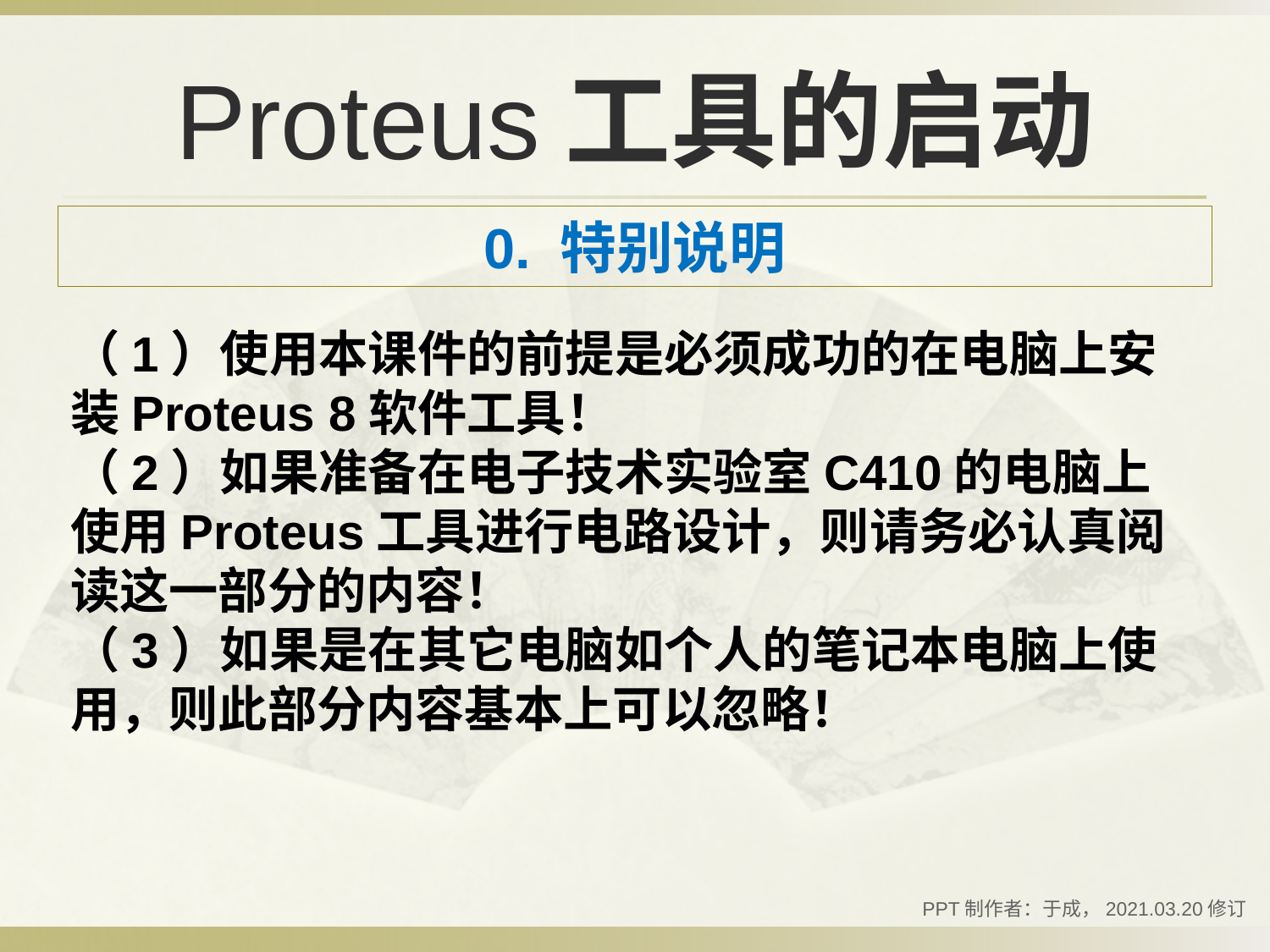

# Proteus工具的启动
0. 特别说明
（1）使用本课件的前提是必须成功的在电脑上安装Proteus 8软件工具！
（2）如果准备在电子技术实验室C410的电脑上使用Proteus工具进行电路设计，则请务必认真阅读这一部分的内容！
（3）如果是在其它电脑如个人的笔记本电脑上使用，则此部分内容基本上可以忽略！
PPT制作者：于成，2021.03.20修订